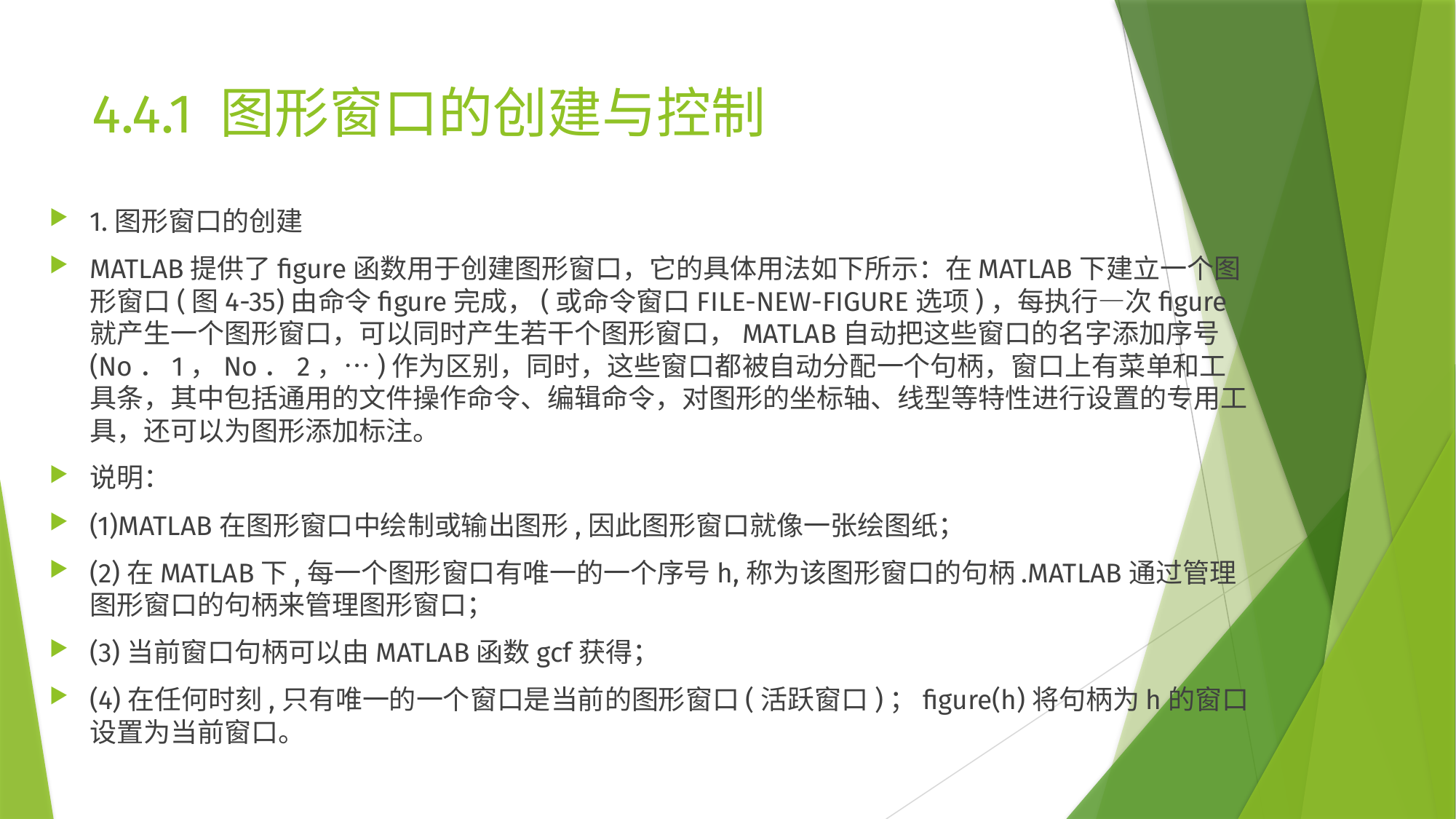

# 4.4.1 图形窗口的创建与控制
1.图形窗口的创建
MATLAB提供了figure函数用于创建图形窗口，它的具体用法如下所示：在MATLAB下建立一个图形窗口(图4-35)由命令figure完成，(或命令窗口FILE-NEW-FIGURE选项)，每执行—次figure就产生一个图形窗口，可以同时产生若干个图形窗口，MATLAB自动把这些窗口的名字添加序号(No．1，No．2，…)作为区别，同时，这些窗口都被自动分配一个句柄，窗口上有菜单和工具条，其中包括通用的文件操作命令、编辑命令，对图形的坐标轴、线型等特性进行设置的专用工具，还可以为图形添加标注。
说明：
(1)MATLAB在图形窗口中绘制或输出图形,因此图形窗口就像一张绘图纸；
(2)在MATLAB下,每一个图形窗口有唯一的一个序号h,称为该图形窗口的句柄.MATLAB通过管理图形窗口的句柄来管理图形窗口；
(3)当前窗口句柄可以由MATLAB函数gcf获得；
(4)在任何时刻,只有唯一的一个窗口是当前的图形窗口(活跃窗口)；figure(h)将句柄为h的窗口设置为当前窗口。